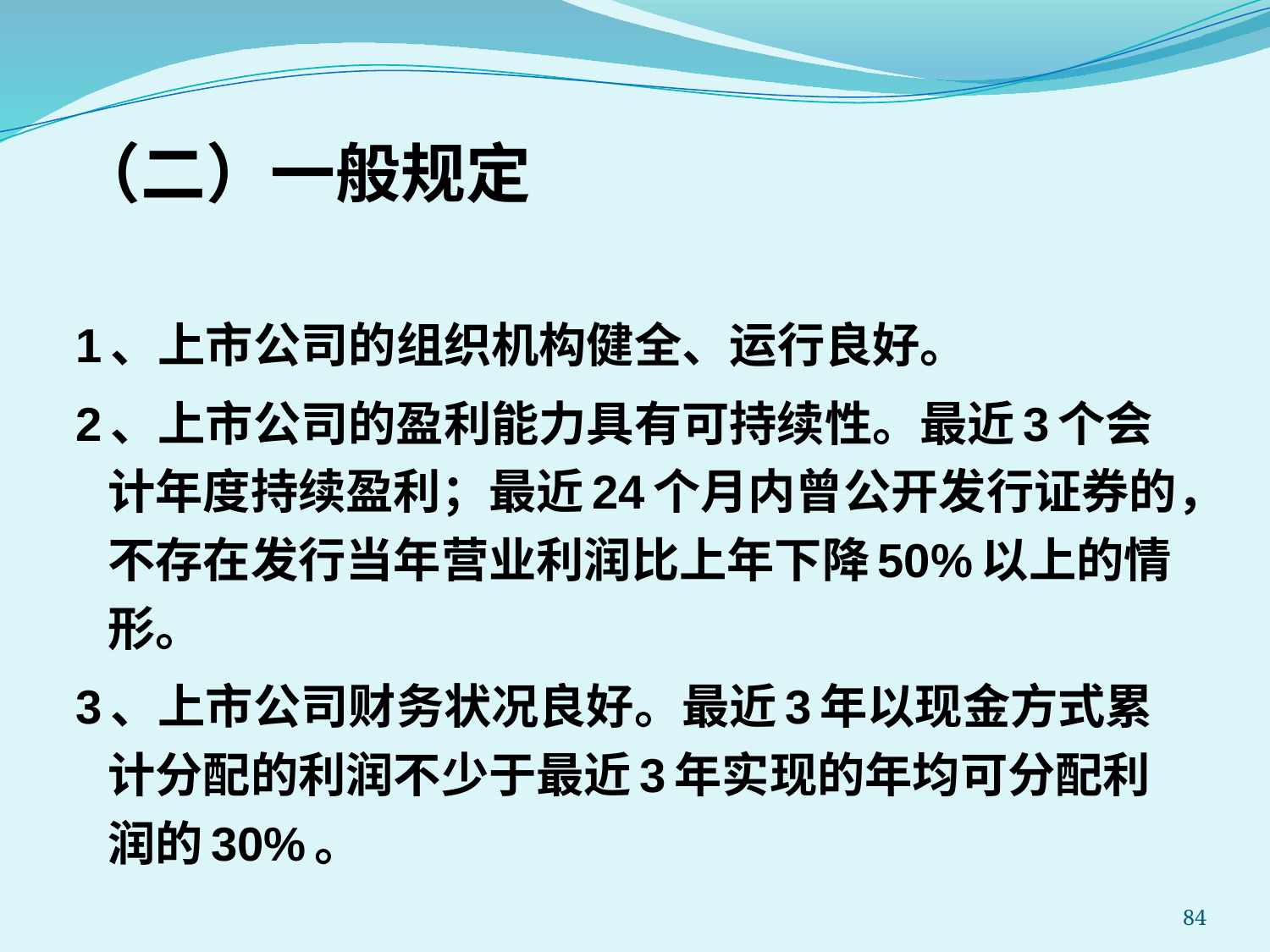

（二）一般规定

1、上市公司的组织机构健全、运行良好。
2、上市公司的盈利能力具有可持续性。最近3个会计年度持续盈利；最近24个月内曾公开发行证券的，不存在发行当年营业利润比上年下降50%以上的情形。
3、上市公司财务状况良好。最近3年以现金方式累计分配的利润不少于最近3年实现的年均可分配利润的30%。

84